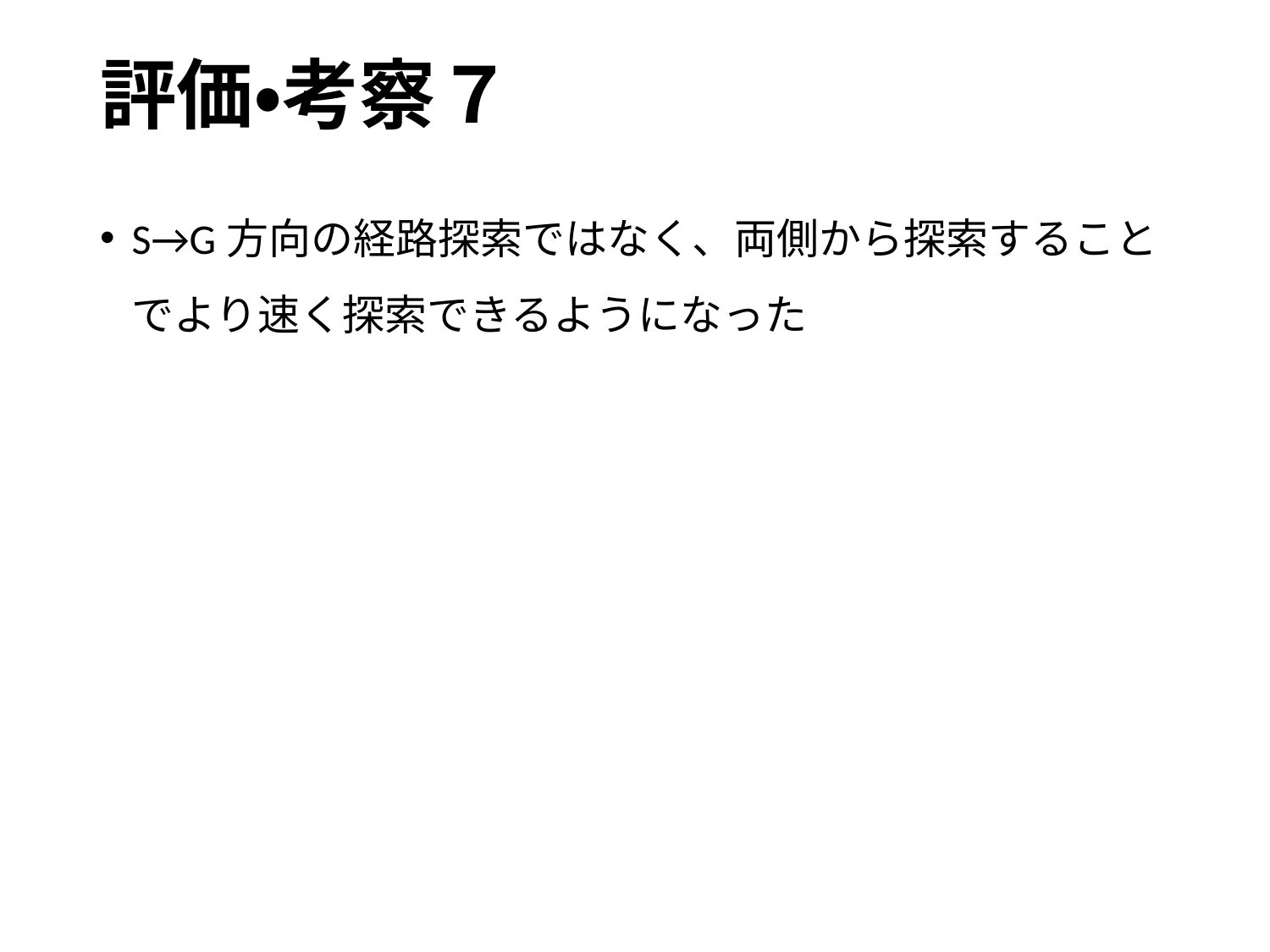

# 評価・考察７
S→G方向の経路探索ではなく、両側から探索することでより速く探索できるようになった